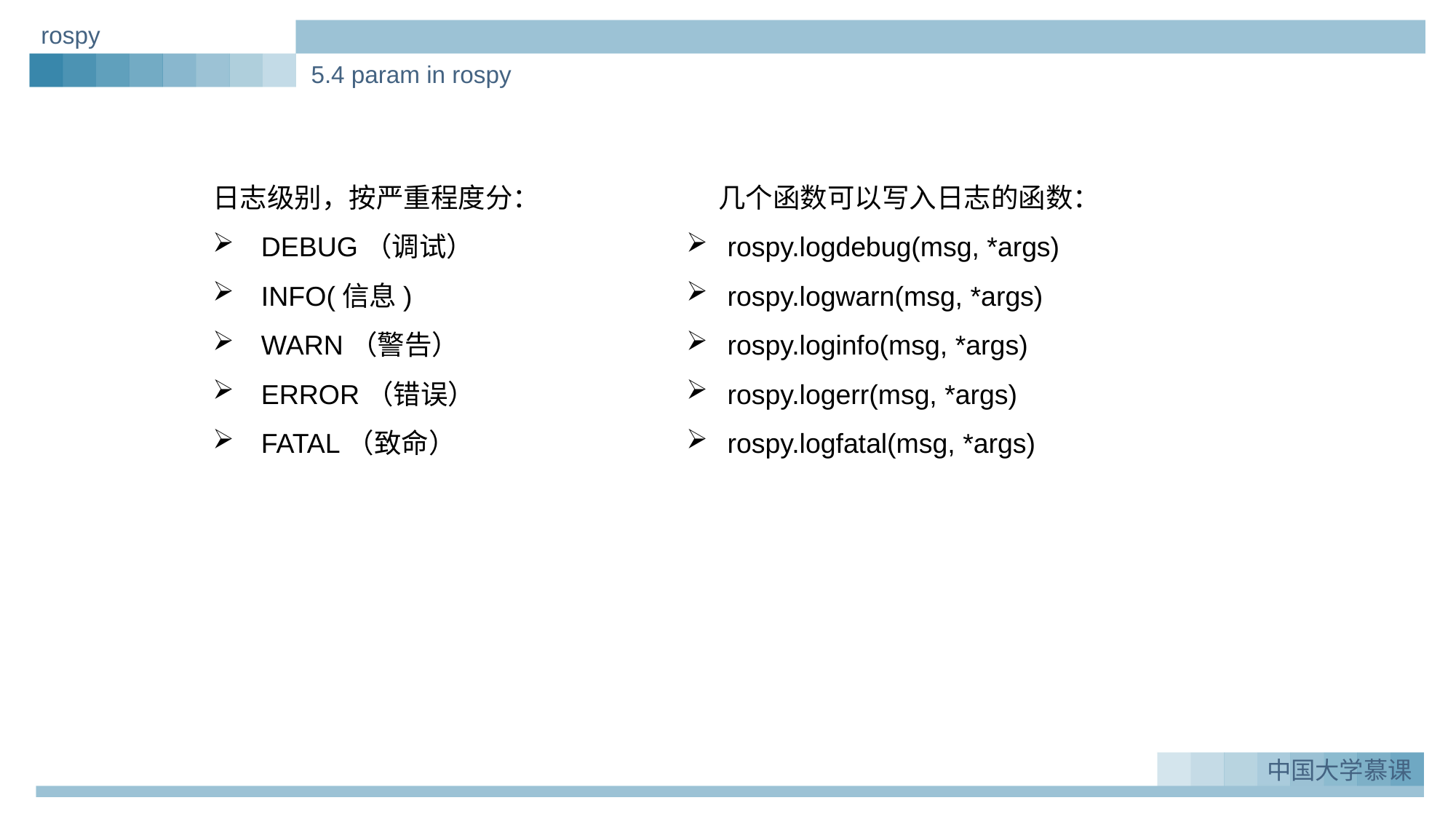

rospy
5.4 param in rospy
日志级别，按严重程度分：
 DEBUG（调试）
 INFO(信息)
 WARN（警告）
 ERROR（错误）
 FATAL（致命）

几个函数可以写入日志的函数：
rospy.logdebug(msg, *args)
rospy.logwarn(msg, *args)
rospy.loginfo(msg, *args)
rospy.logerr(msg, *args)
rospy.logfatal(msg, *args)
中国大学慕课